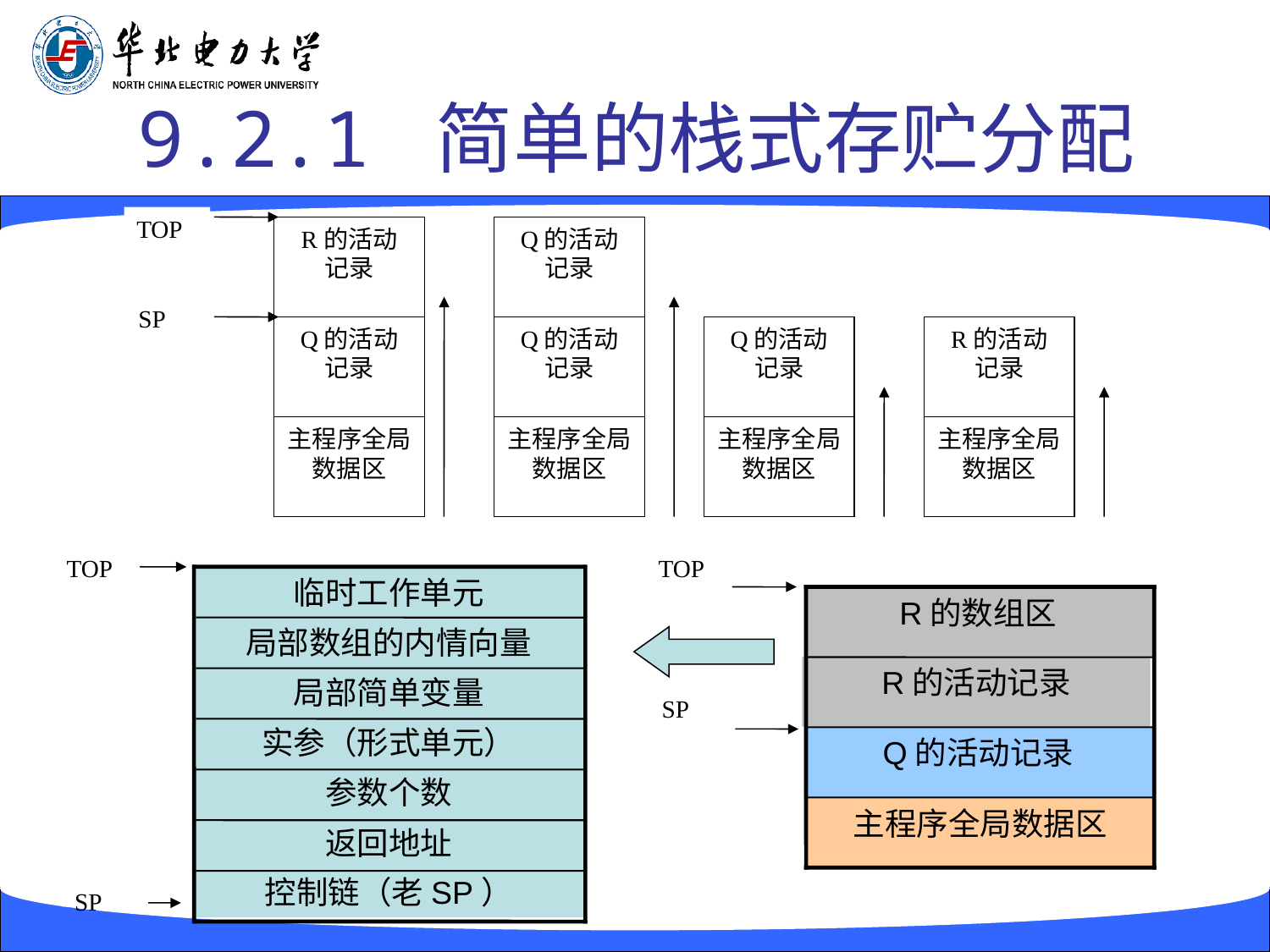

# 9.2.1 简单的栈式存贮分配
TOP

R的活动
记录
Q的活动
记录

SP

Q的活动
记录
Q的活动
记录
Q的活动
记录
R的活动
记录

主程序全局
数据区
主程序全局
数据区
主程序全局
数据区
主程序全局
数据区
TOP

临时工作单元

局部数组的内情向量

局部简单变量

实参（形式单元）

参数个数

返回地址

控制链（老SP）

SP

TOP

R的数组区

R的活动记录

SP
Q的活动记录

主程序全局数据区